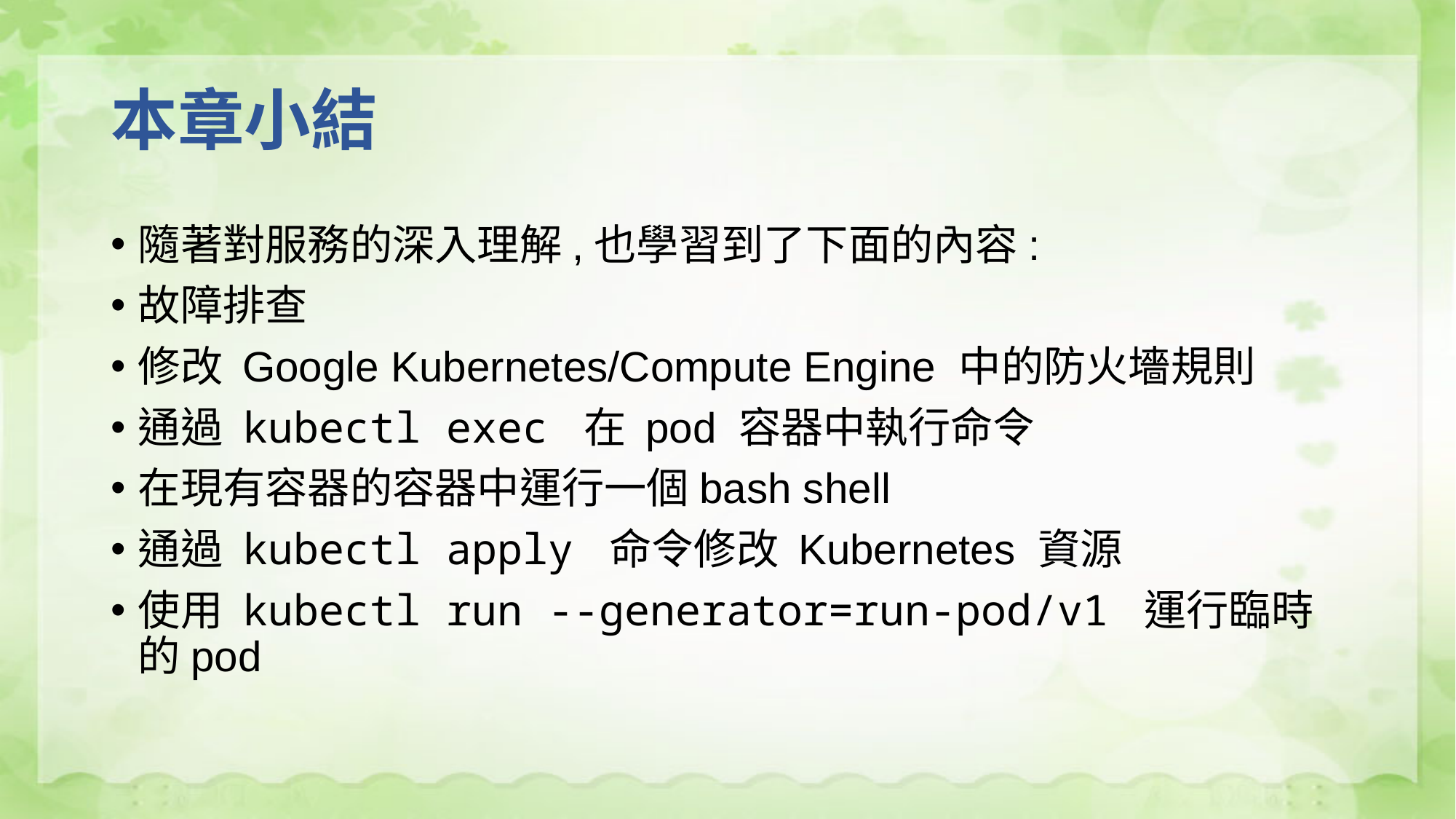

# 本章小結
隨著對服務的深入理解,也學習到了下面的內容:
故障排查
修改 Google Kubernetes/Compute Engine 中的防火墻規則
通過 kubectl exec 在 pod 容器中執行命令
在現有容器的容器中運行一個bash shell
通過 kubectl apply 命令修改 Kubernetes 資源
使用 kubectl run --generator=run-pod/v1 運行臨時的pod